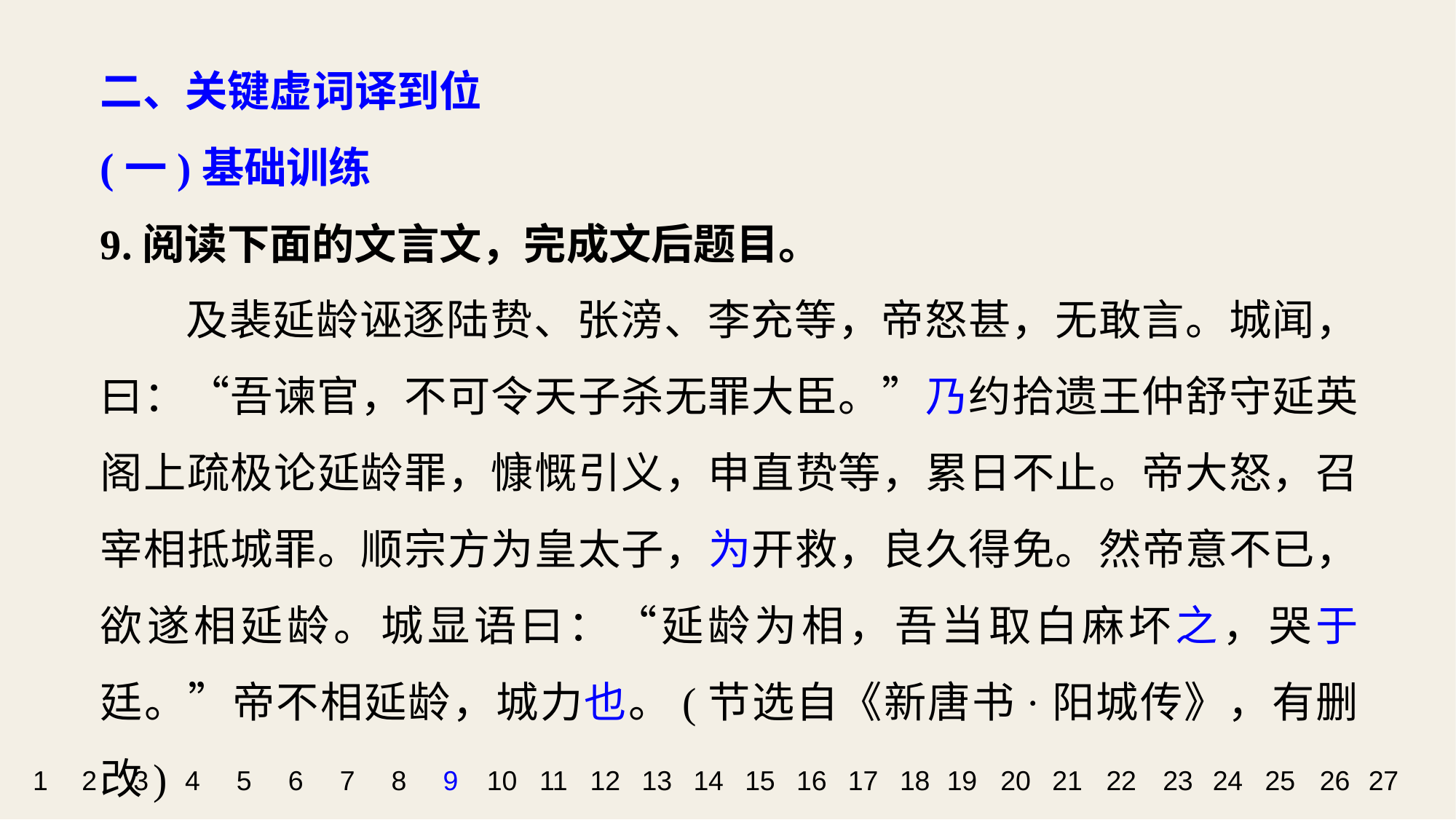

二、关键虚词译到位
(一)基础训练
9.阅读下面的文言文，完成文后题目。
及裴延龄诬逐陆贽、张滂、李充等，帝怒甚，无敢言。城闻，曰：“吾谏官，不可令天子杀无罪大臣。”乃约拾遗王仲舒守延英阁上疏极论延龄罪，慷慨引义，申直贽等，累日不止。帝大怒，召宰相抵城罪。顺宗方为皇太子，为开救，良久得免。然帝意不已，欲遂相延龄。城显语曰：“延龄为相，吾当取白麻坏之，哭于廷。”帝不相延龄，城力也。(节选自《新唐书·阳城传》，有删改)
1
2
3
4
5
6
7
8
9
10
11
12
13
14
15
16
17
18
19
20
21
22
23
24
25
26
27